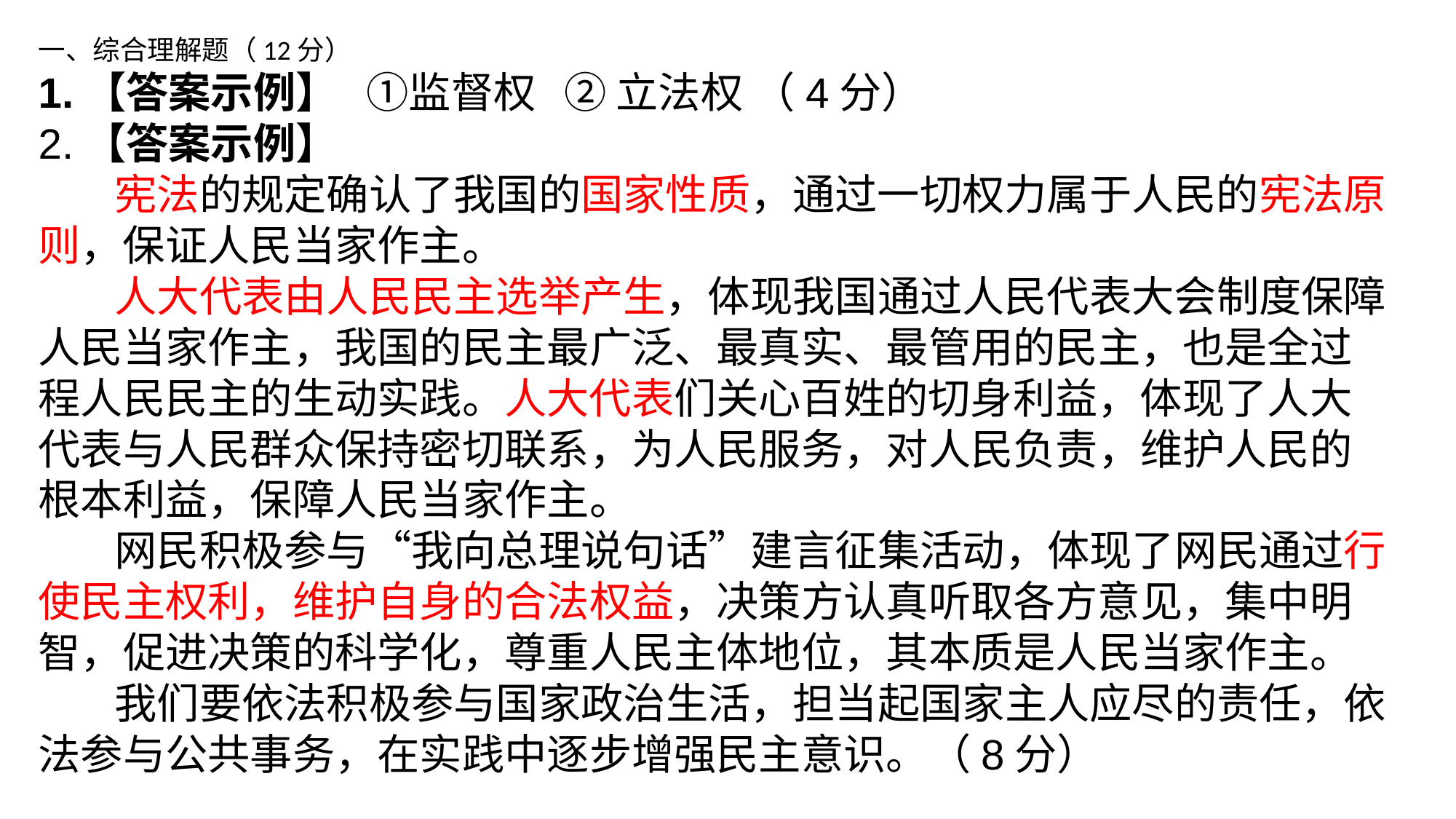

一、综合理解题（12分）
1.【答案示例】   ①监督权   ② 立法权 （4分）2.【答案示例】
       宪法的规定确认了我国的国家性质，通过一切权力属于人民的宪法原则，保证人民当家作主。
       人大代表由人民民主选举产生，体现我国通过人民代表大会制度保障人民当家作主，我国的民主最广泛、最真实、最管用的民主，也是全过程人民民主的生动实践。人大代表们关心百姓的切身利益，体现了人大代表与人民群众保持密切联系，为人民服务，对人民负责，维护人民的根本利益，保障人民当家作主。
       网民积极参与“我向总理说句话”建言征集活动，体现了网民通过行使民主权利，维护自身的合法权益，决策方认真听取各方意见，集中明智，促进决策的科学化，尊重人民主体地位，其本质是人民当家作主。       我们要依法积极参与国家政治生活，担当起国家主人应尽的责任，依法参与公共事务，在实践中逐步增强民主意识。（8分）